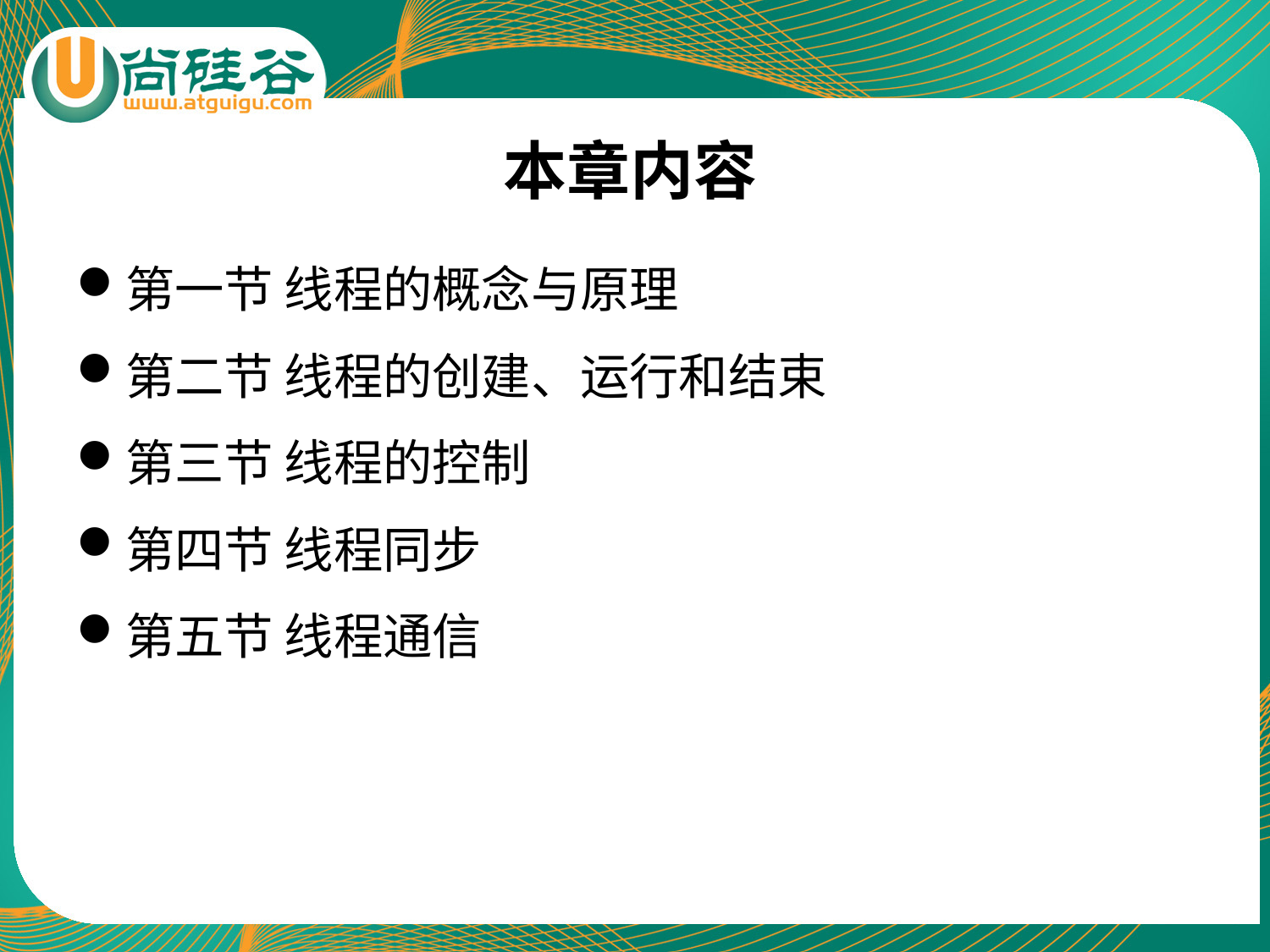

# 本章内容
第一节 线程的概念与原理
第二节 线程的创建、运行和结束
第三节 线程的控制
第四节 线程同步
第五节 线程通信